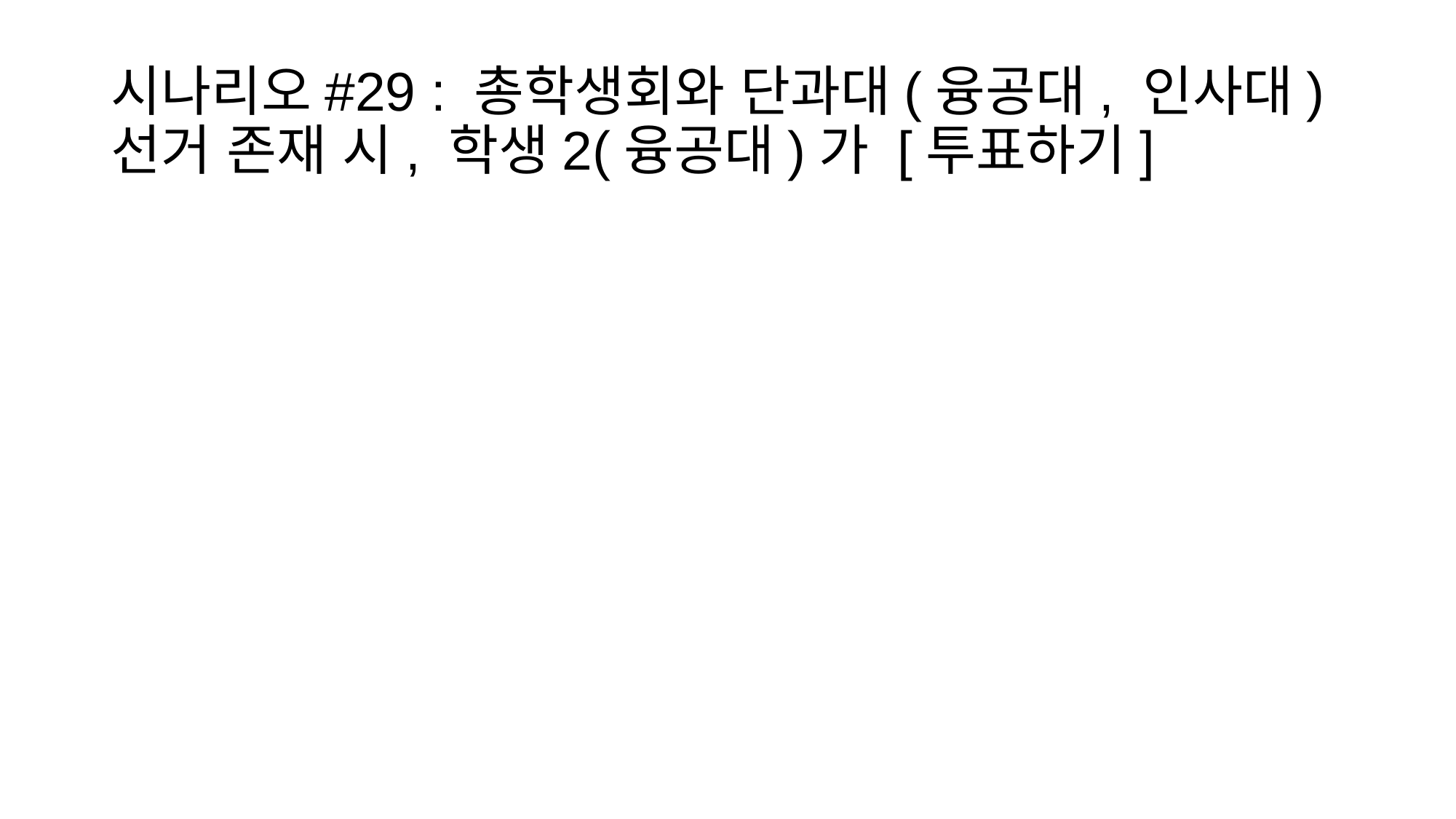

# 시나리오#29 : 총학생회와 단과대(융공대, 인사대) 선거 존재 시, 학생2(융공대)가 [투표하기]